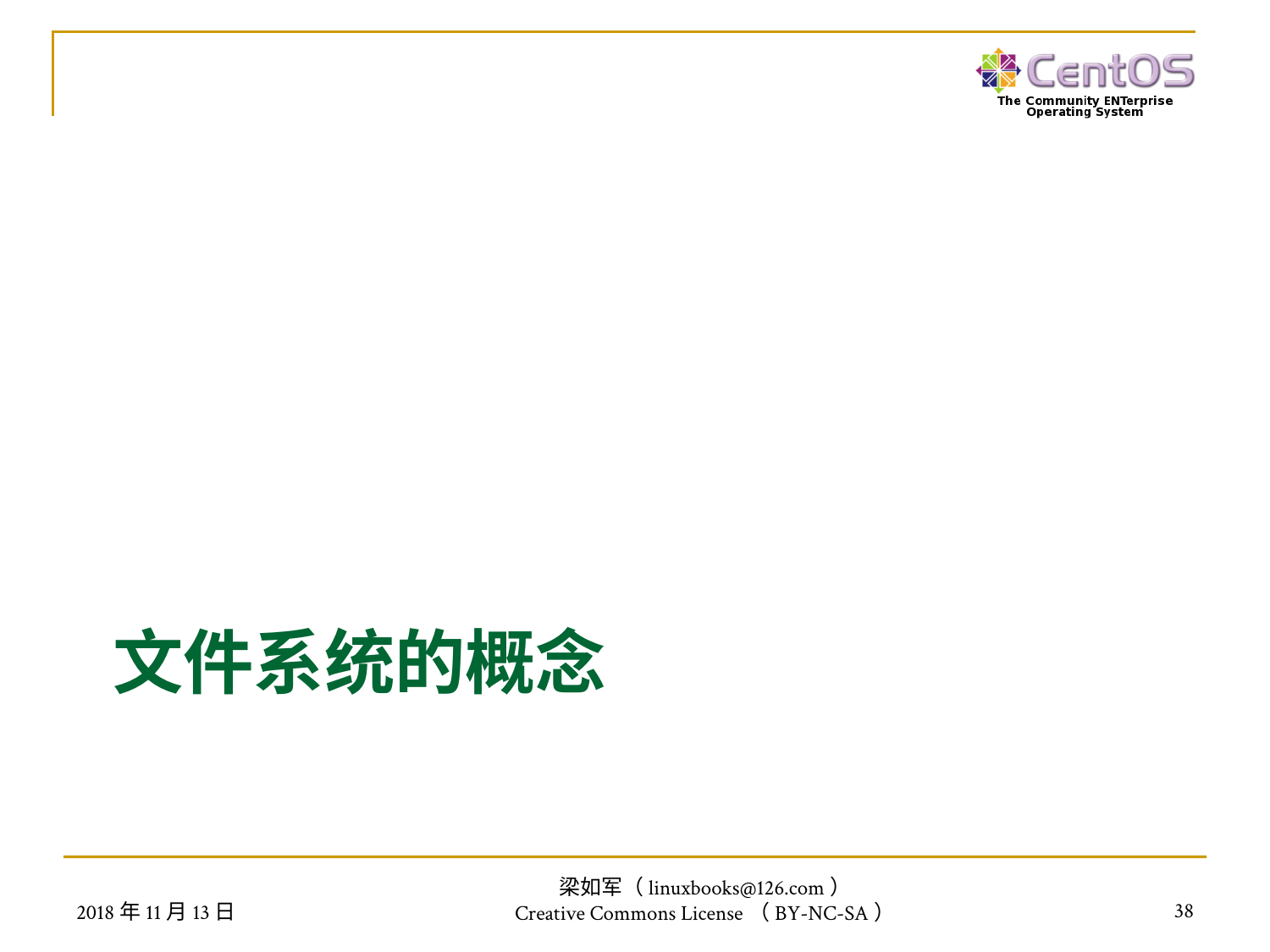

# 文件系统的概念
2018年11月13日
38
梁如军（linuxbooks@126.com）
Creative Commons License（BY-NC-SA）